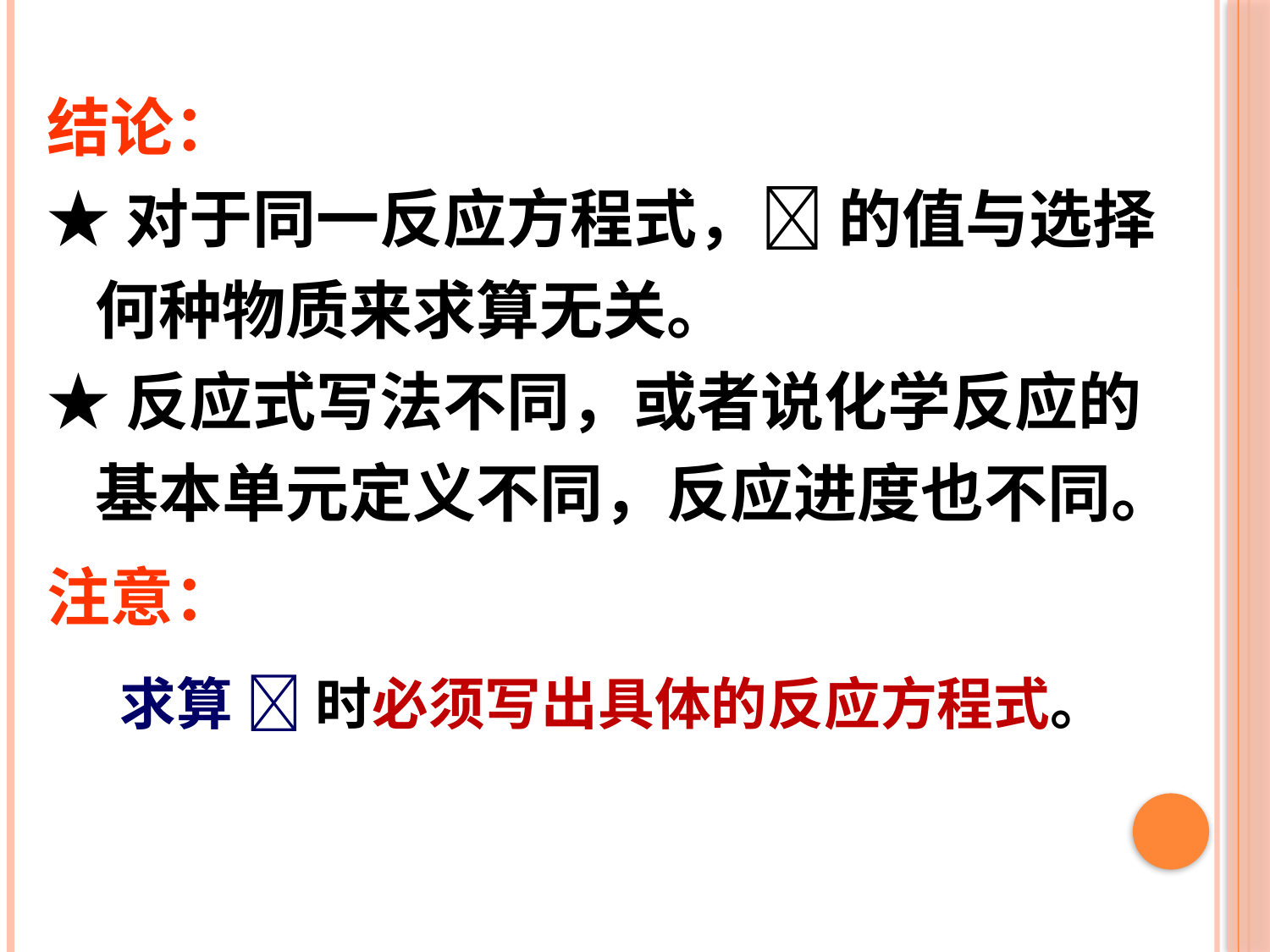

结论：
★对于同一反应方程式，ξ 的值与选择何种物质来求算无关。
★反应式写法不同，或者说化学反应的基本单元定义不同，反应进度也不同。
注意：
    求算 ξ 时必须写出具体的反应方程式。
64